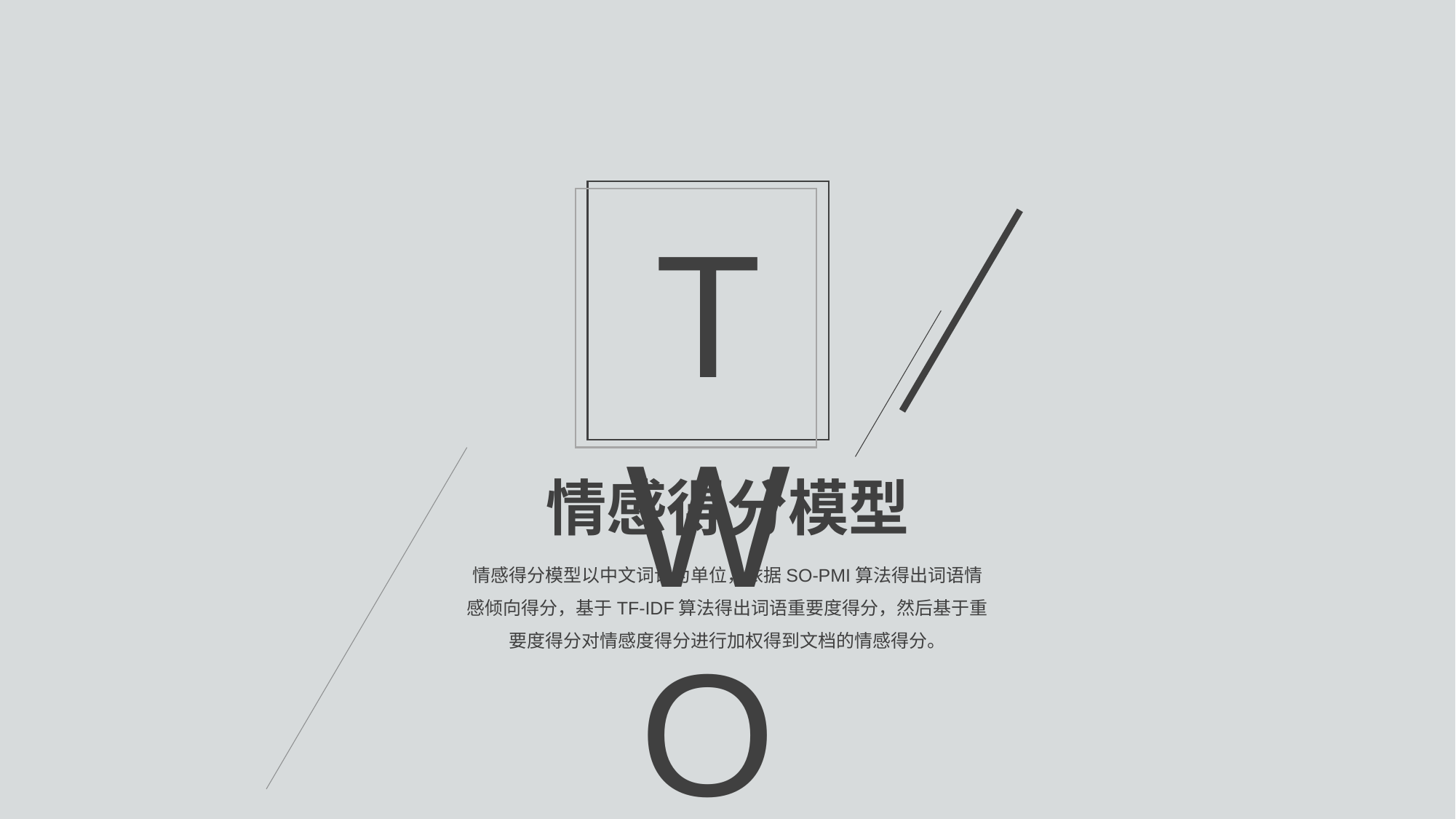

TWO
情感得分模型
情感得分模型以中文词语为单位，依据SO-PMI算法得出词语情感倾向得分，基于TF-IDF算法得出词语重要度得分，然后基于重要度得分对情感度得分进行加权得到文档的情感得分。